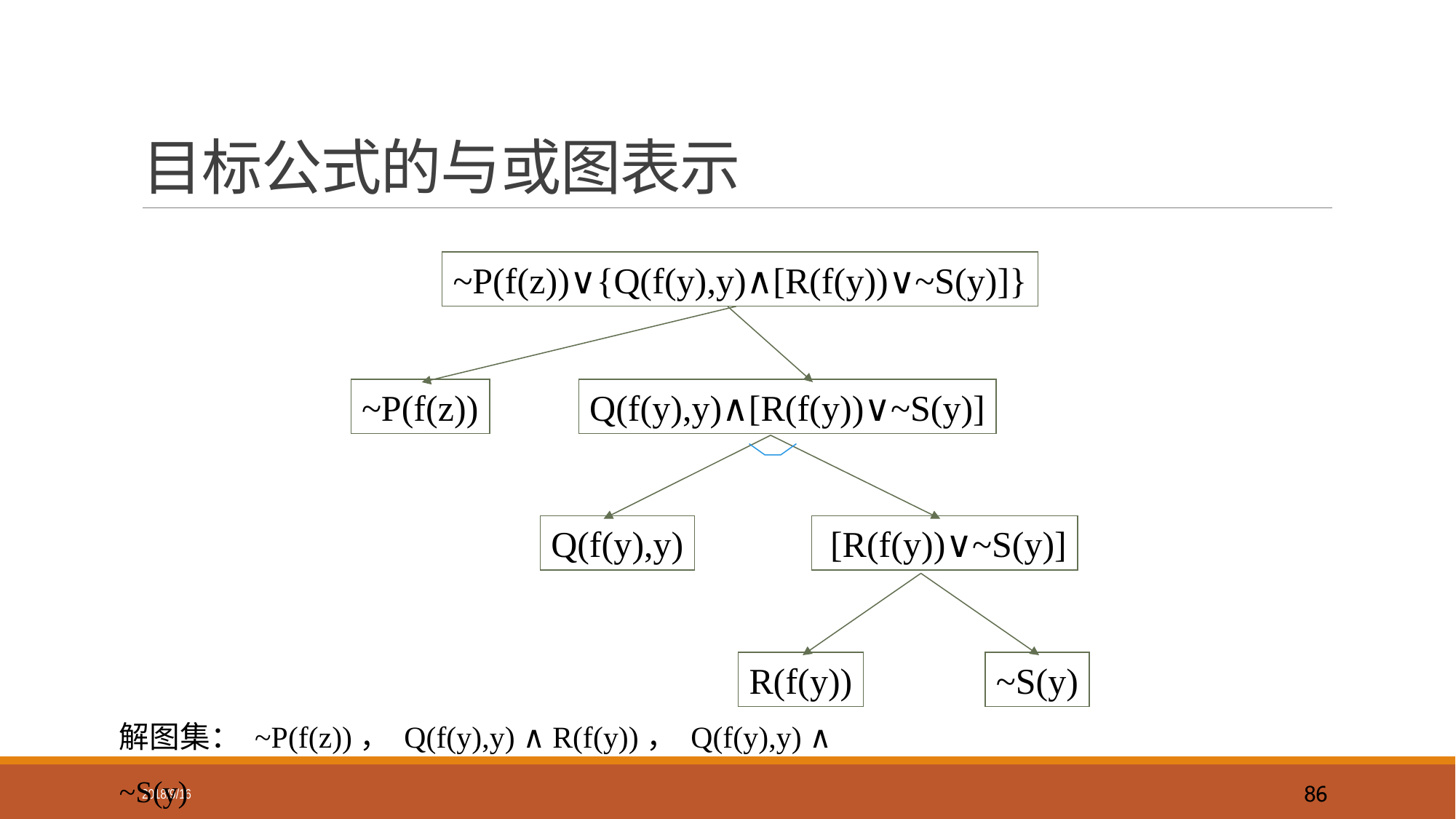

# 目标公式的与或图表示
~P(f(z))∨{Q(f(y),y)∧[R(f(y))∨~S(y)]}

~P(f(z))
Q(f(y),y)∧[R(f(y))∨~S(y)]

Q(f(y),y)
 [R(f(y))∨~S(y)]

R(f(y))
~S(y)
解图集： ~P(f(z))， Q(f(y),y) ∧ R(f(y))， Q(f(y),y) ∧ ~S(y)
2018/9/16
86